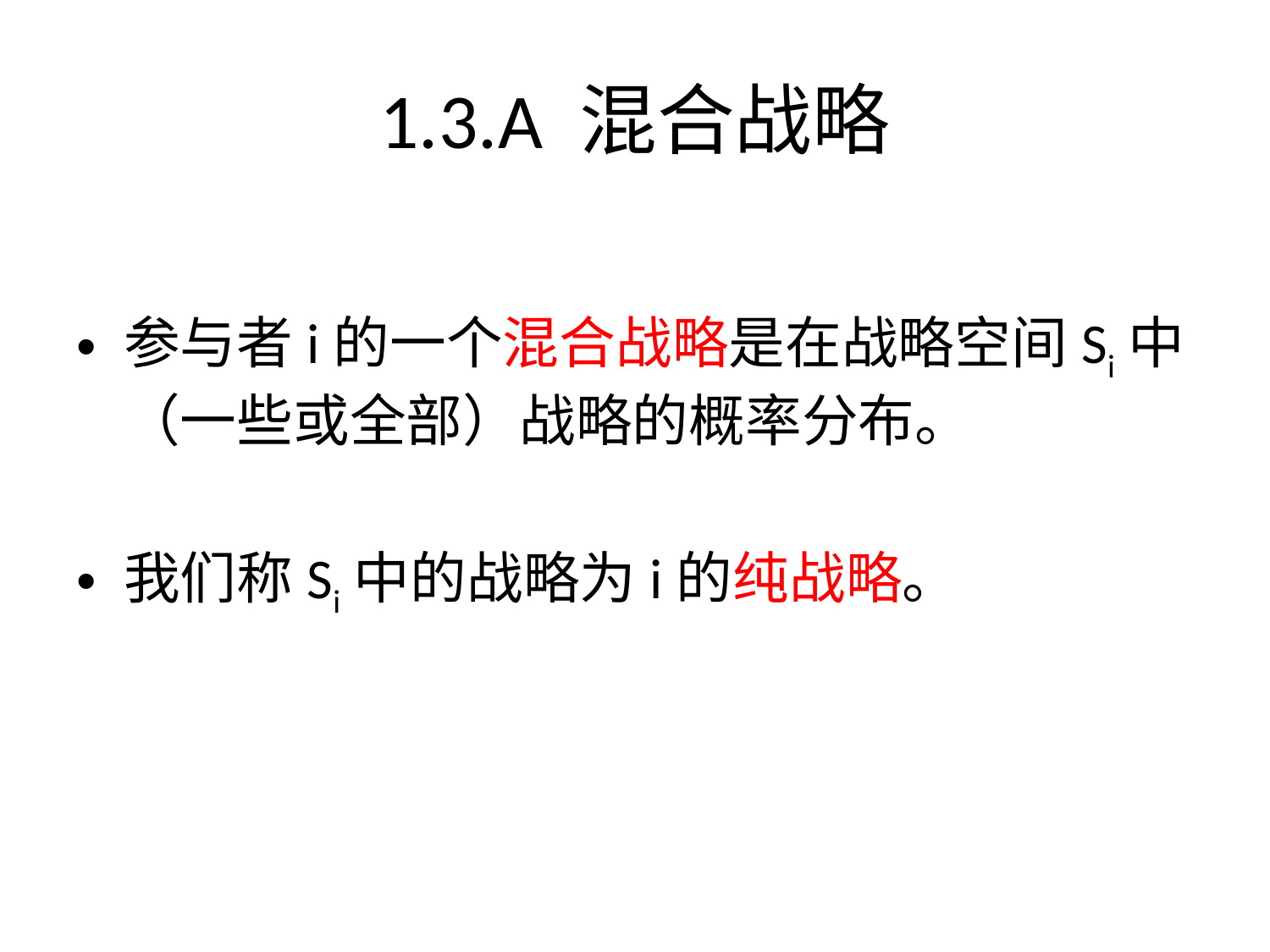

# 1.3.A 混合战略

参与者i的一个混合战略是在战略空间Si中（一些或全部）战略的概率分布。

我们称Si中的战略为i的纯战略。